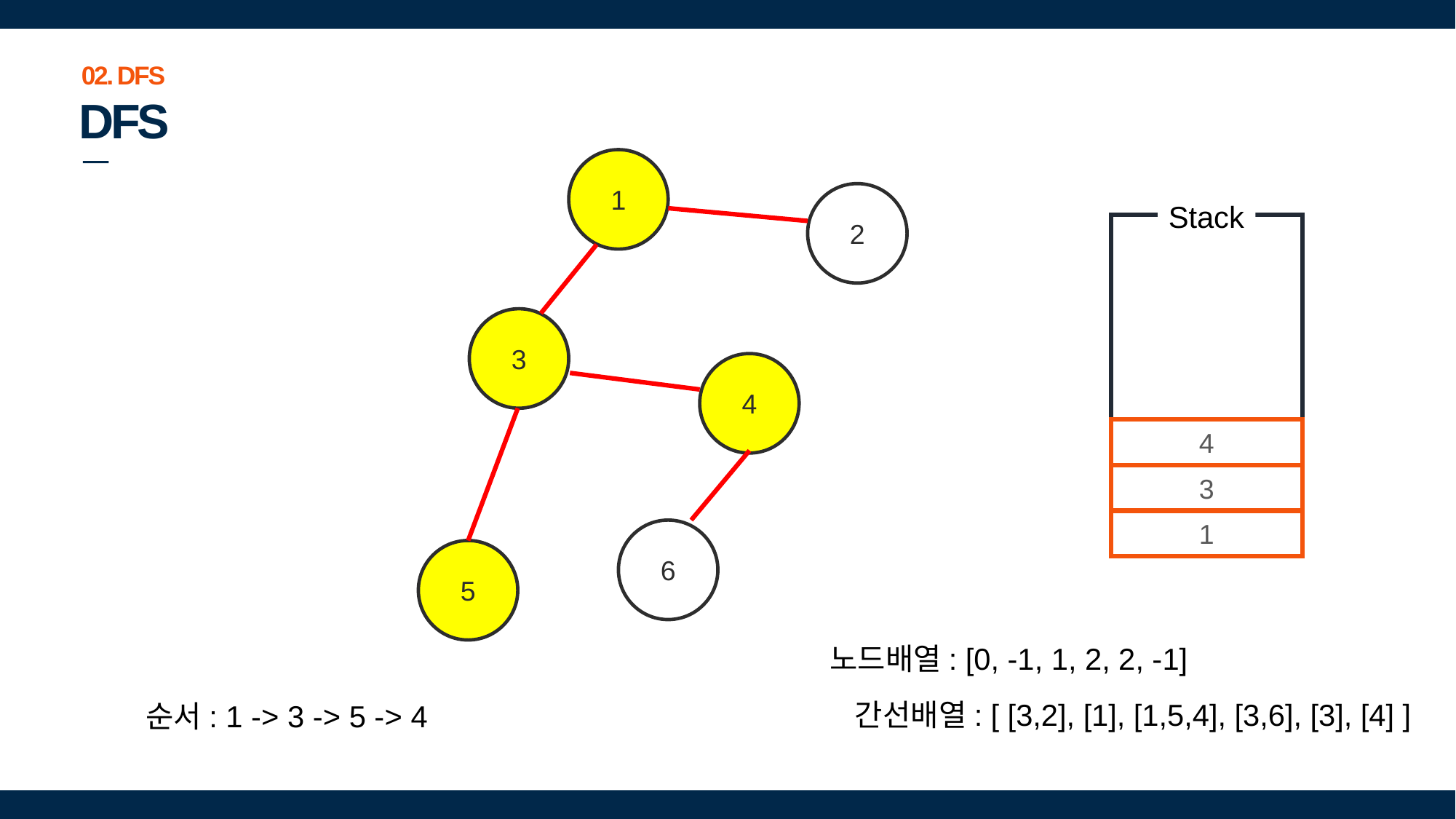

02. DFS

DFS
1
2
Stack

3
4
4
3
1
6
5
노드배열: [0, -1, 1, 2, 2, -1]
간선배열: [ [3,2], [1], [1,5,4], [3,6], [3], [4] ]
순서: 1 -> 3 -> 5 -> 4